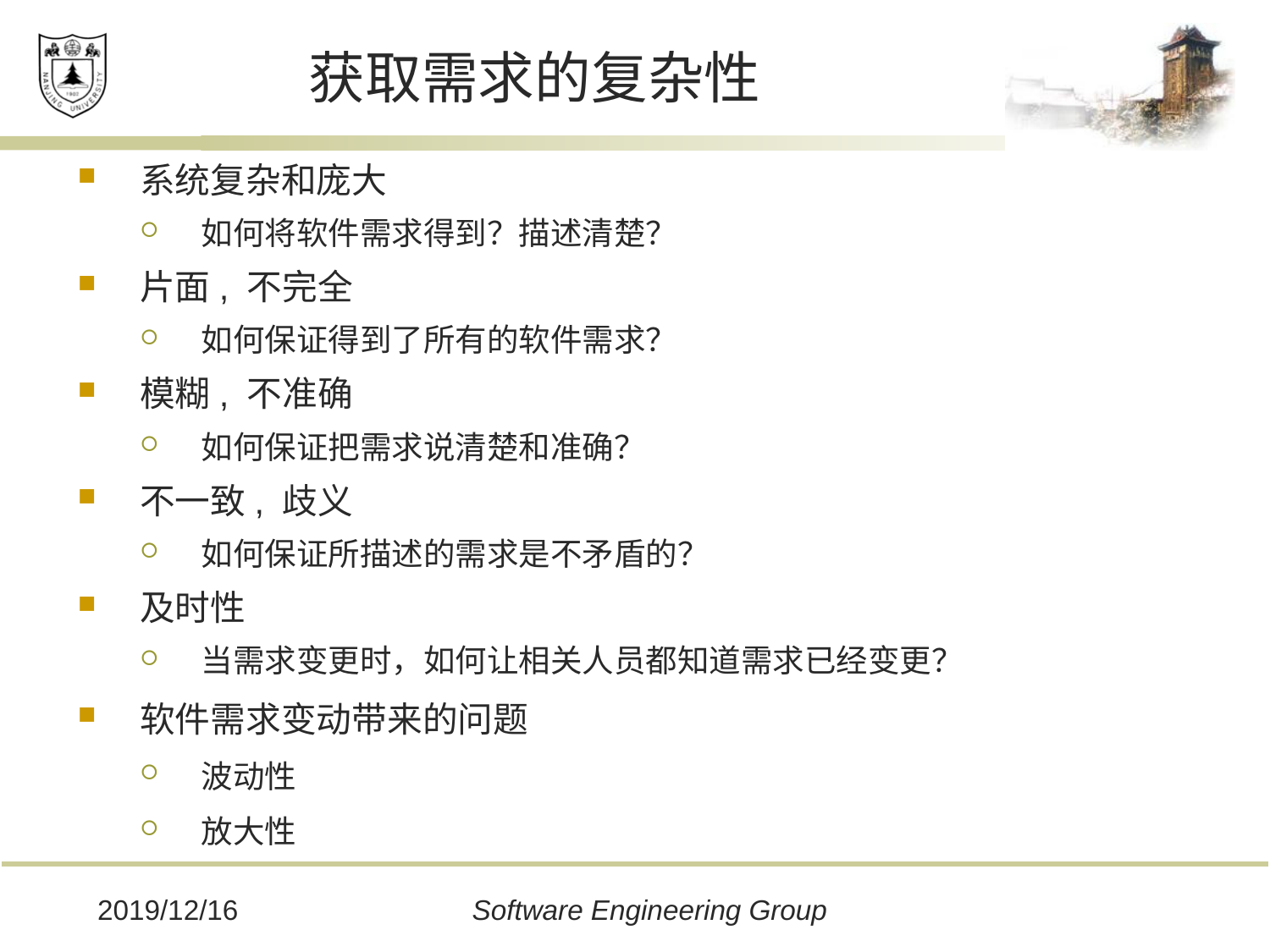

# 获取需求的复杂性
系统复杂和庞大
如何将软件需求得到？描述清楚？
片面, 不完全
如何保证得到了所有的软件需求？
模糊, 不准确
如何保证把需求说清楚和准确？
不一致, 歧义
如何保证所描述的需求是不矛盾的？
及时性
当需求变更时，如何让相关人员都知道需求已经变更？
软件需求变动带来的问题
波动性
放大性

2019/12/16
Software Engineering Group